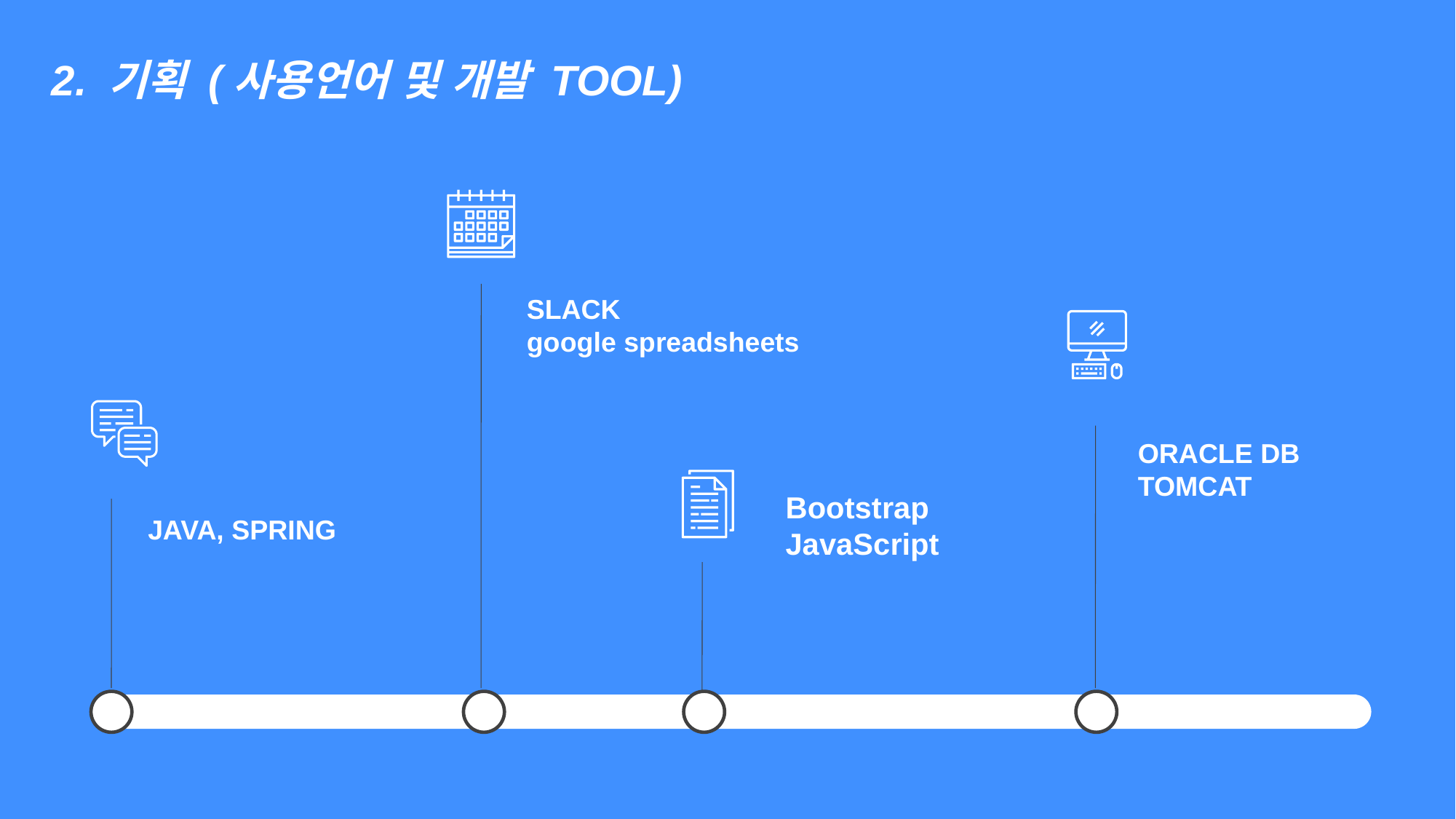

2. 기획 (사용언어 및 개발 TOOL)

SLACK
google spreadsheets

ORACLE DB
TOMCAT

Bootstrap
JavaScript
JAVA, SPRING